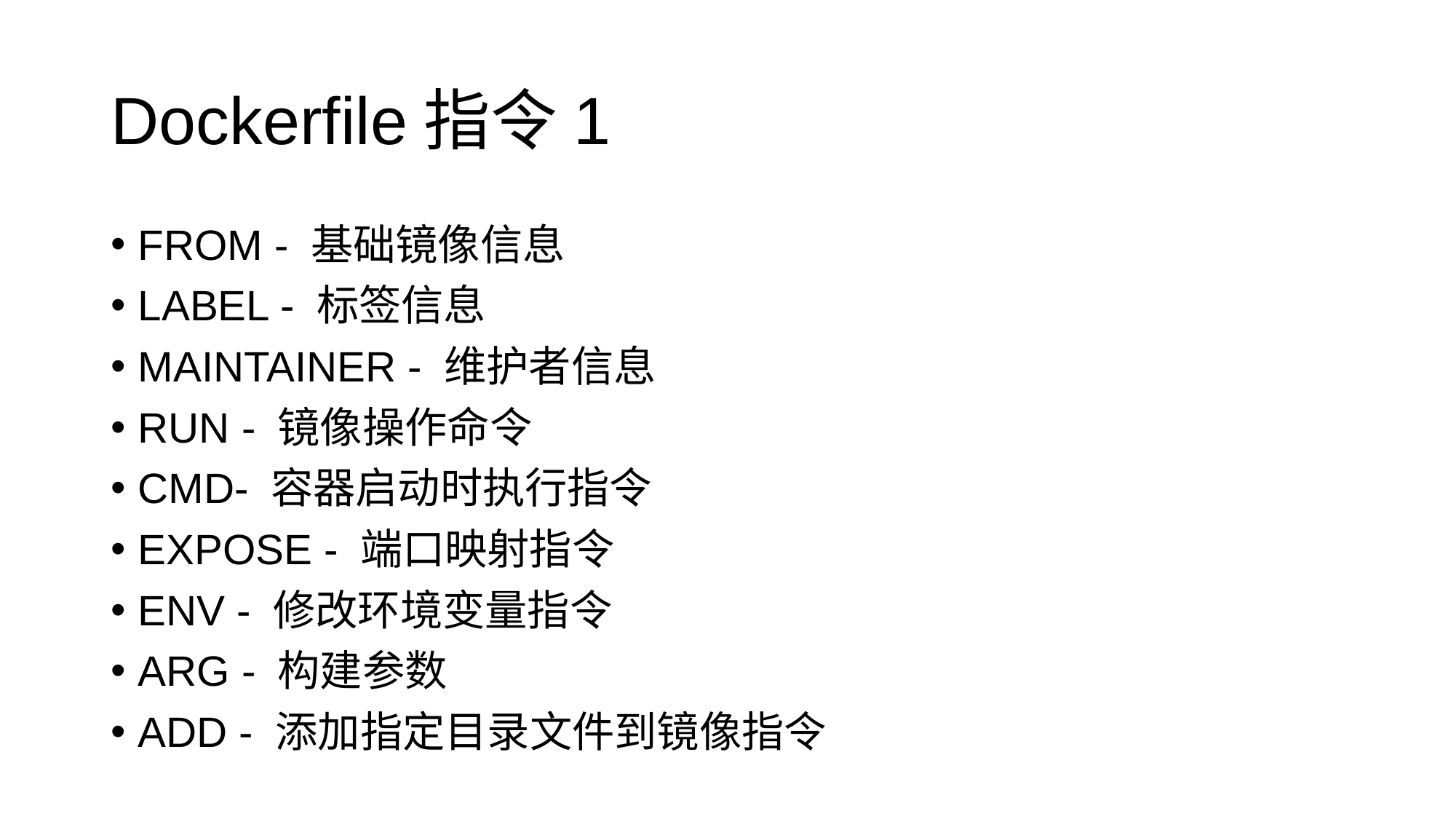

# Dockerfile指令1
FROM - 基础镜像信息
LABEL - 标签信息
MAINTAINER - 维护者信息
RUN - 镜像操作命令
CMD- 容器启动时执行指令
EXPOSE - 端口映射指令
ENV - 修改环境变量指令
ARG - 构建参数
ADD - 添加指定目录文件到镜像指令